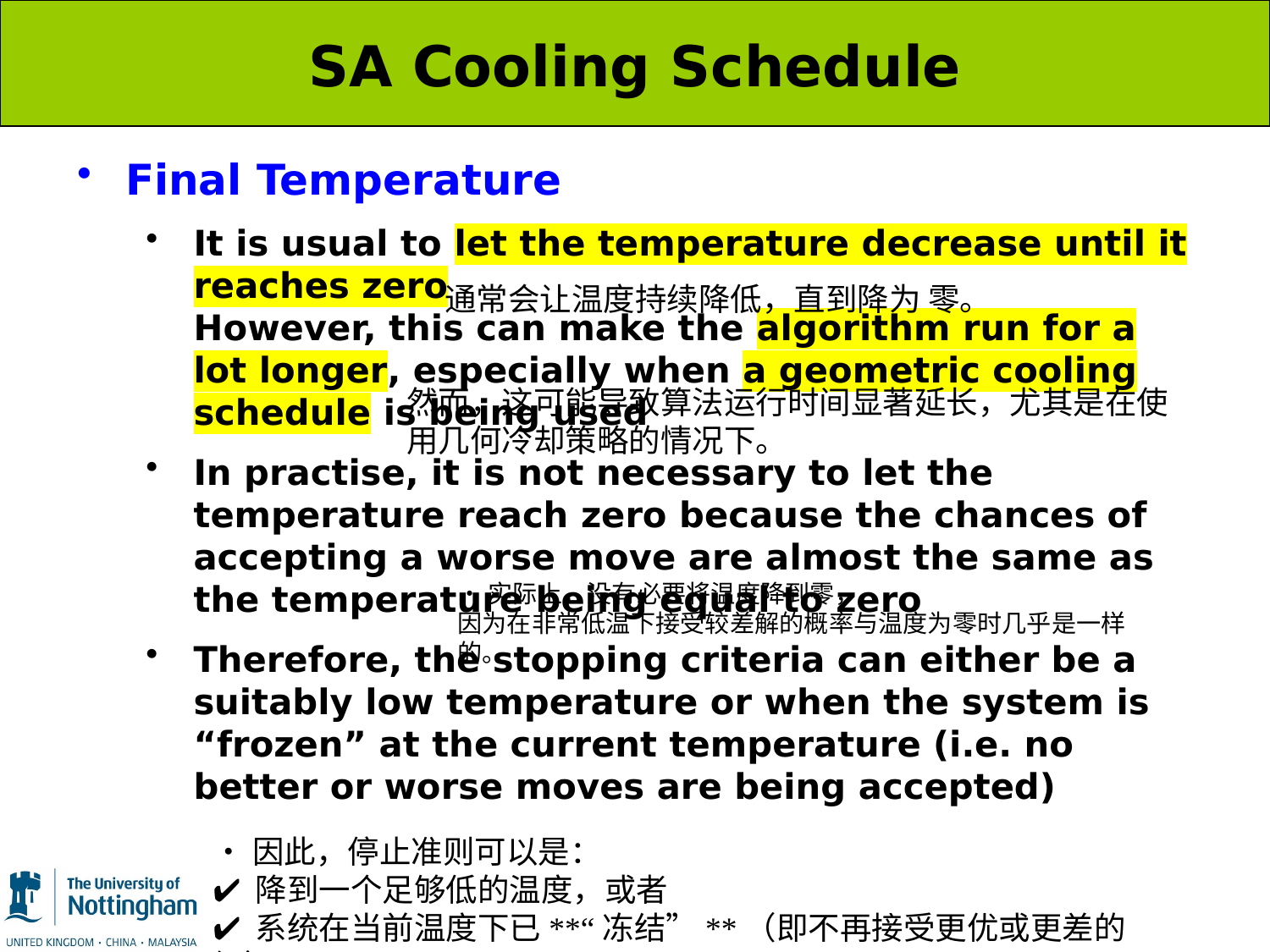

# SA Cooling Schedule
Final Temperature
It is usual to let the temperature decrease until it reaches zero
However, this can make the algorithm run for a lot longer, especially when a geometric cooling schedule is being used
In practise, it is not necessary to let the temperature reach zero because the chances of accepting a worse move are almost the same as the temperature being equal to zero
Therefore, the stopping criteria can either be a suitably low temperature or when the system is “frozen” at the current temperature (i.e. no better or worse moves are being accepted)
通常会让温度持续降低，直到降为 零。
然而，这可能导致算法运行时间显著延长，尤其是在使用几何冷却策略的情况下。
•实际上，没有必要将温度降到零，
因为在非常低温下接受较差解的概率与温度为零时几乎是一样的。
•因此，停止准则可以是：
✔ 降到一个足够低的温度，或者
✔ 系统在当前温度下已**“冻结”**（即不再接受更优或更差的解）。